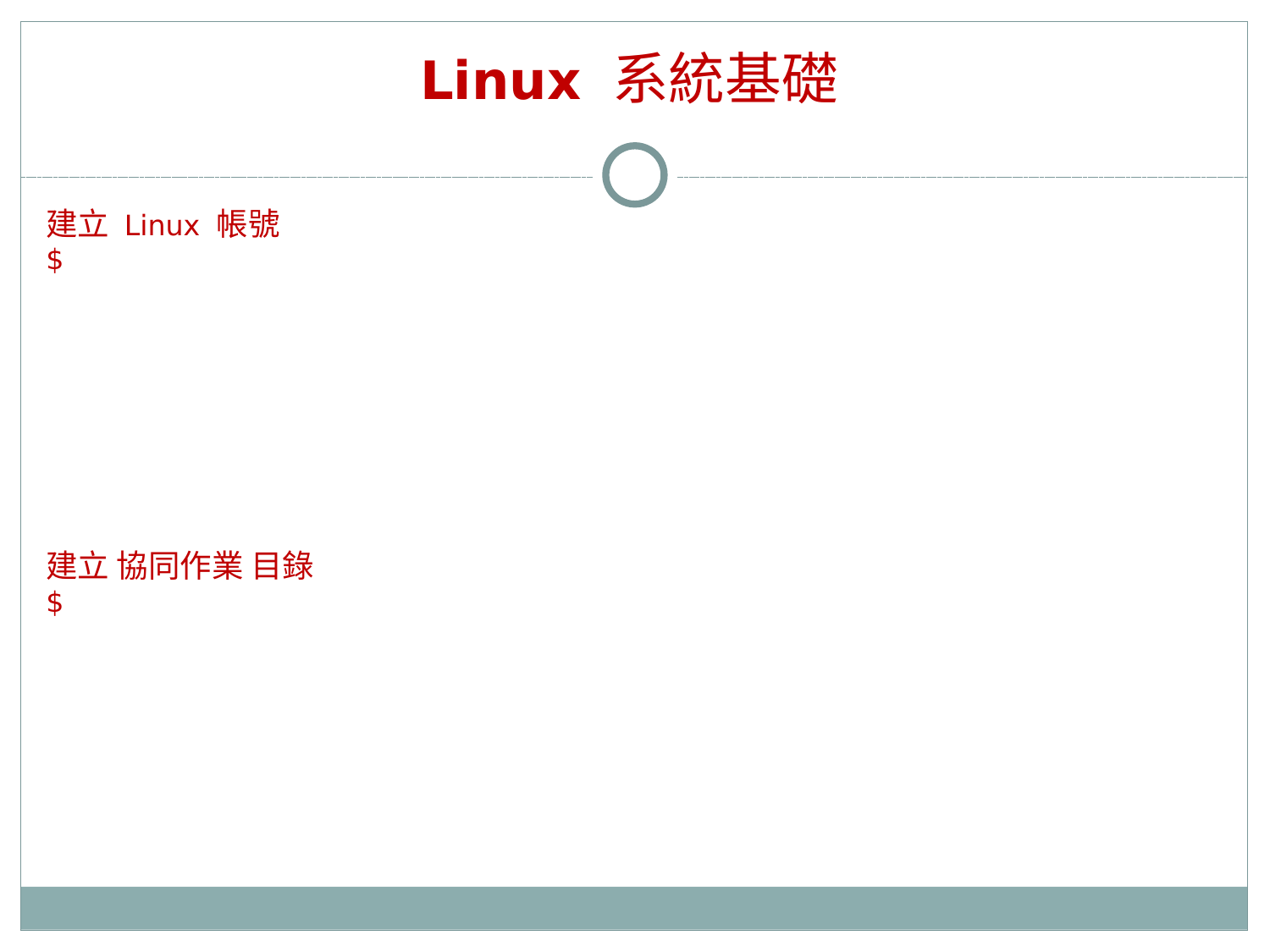

# Linux 系統基礎
建立 Linux 帳號
$

建立 協同作業 目錄
$